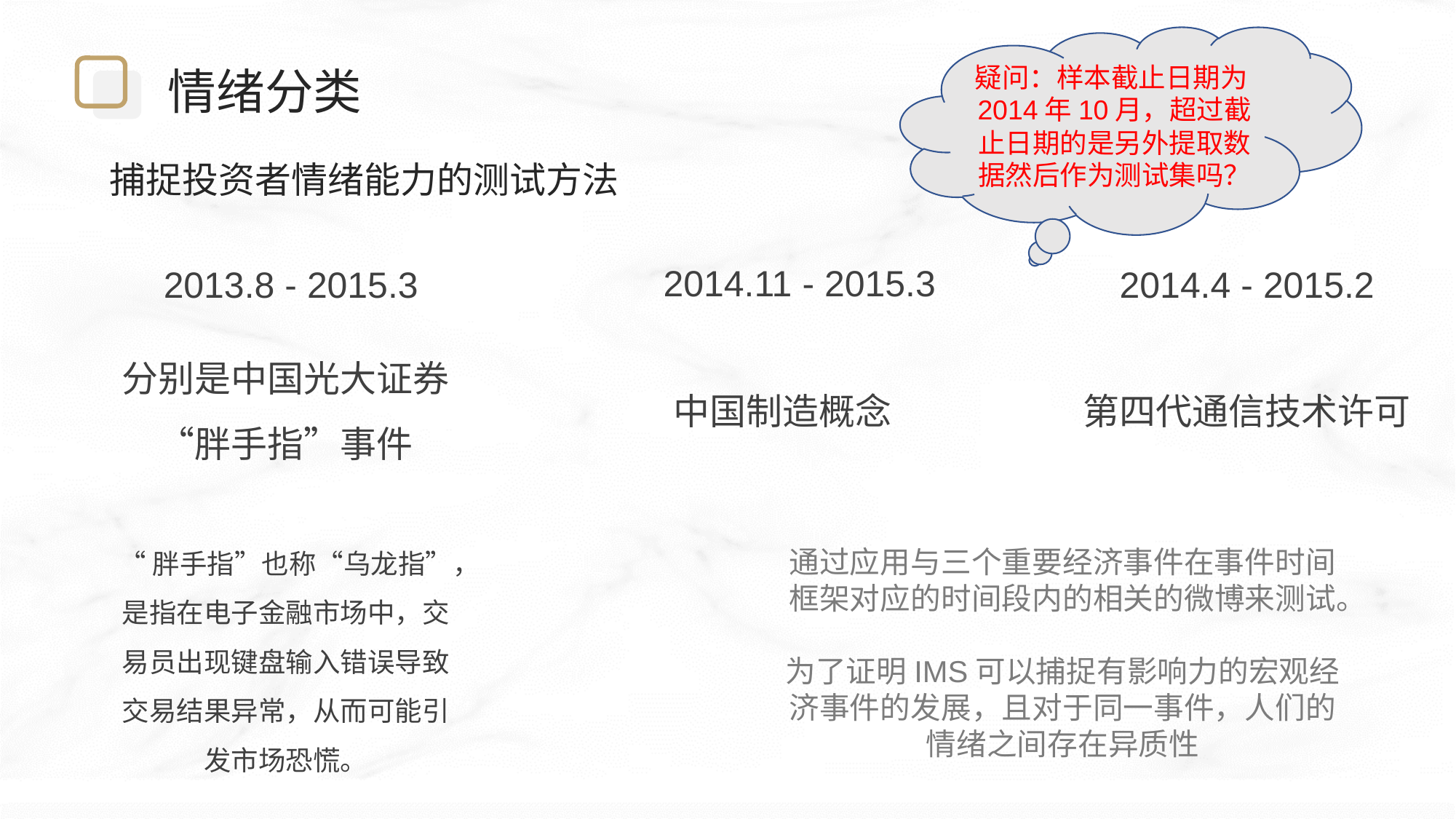

疑问：样本截止日期为2014年10月，超过截止日期的是另外提取数据然后作为测试集吗？
情绪分类

捕捉投资者情绪能力的测试方法
2014.11 - 2015.3
 2013.8 - 2015.3
2014.4 - 2015.2
分别是中国光大证券“胖手指”事件

“胖手指”也称“乌龙指”，是指在电子金融市场中，交易员出现键盘输入错误导致交易结果异常，从而可能引发市场恐慌。
第四代通信技术许可
中国制造概念
通过应用与三个重要经济事件在事件时间框架对应的时间段内的相关的微博来测试。

为了证明IMS可以捕捉有影响力的宏观经济事件的发展，且对于同一事件，人们的情绪之间存在异质性